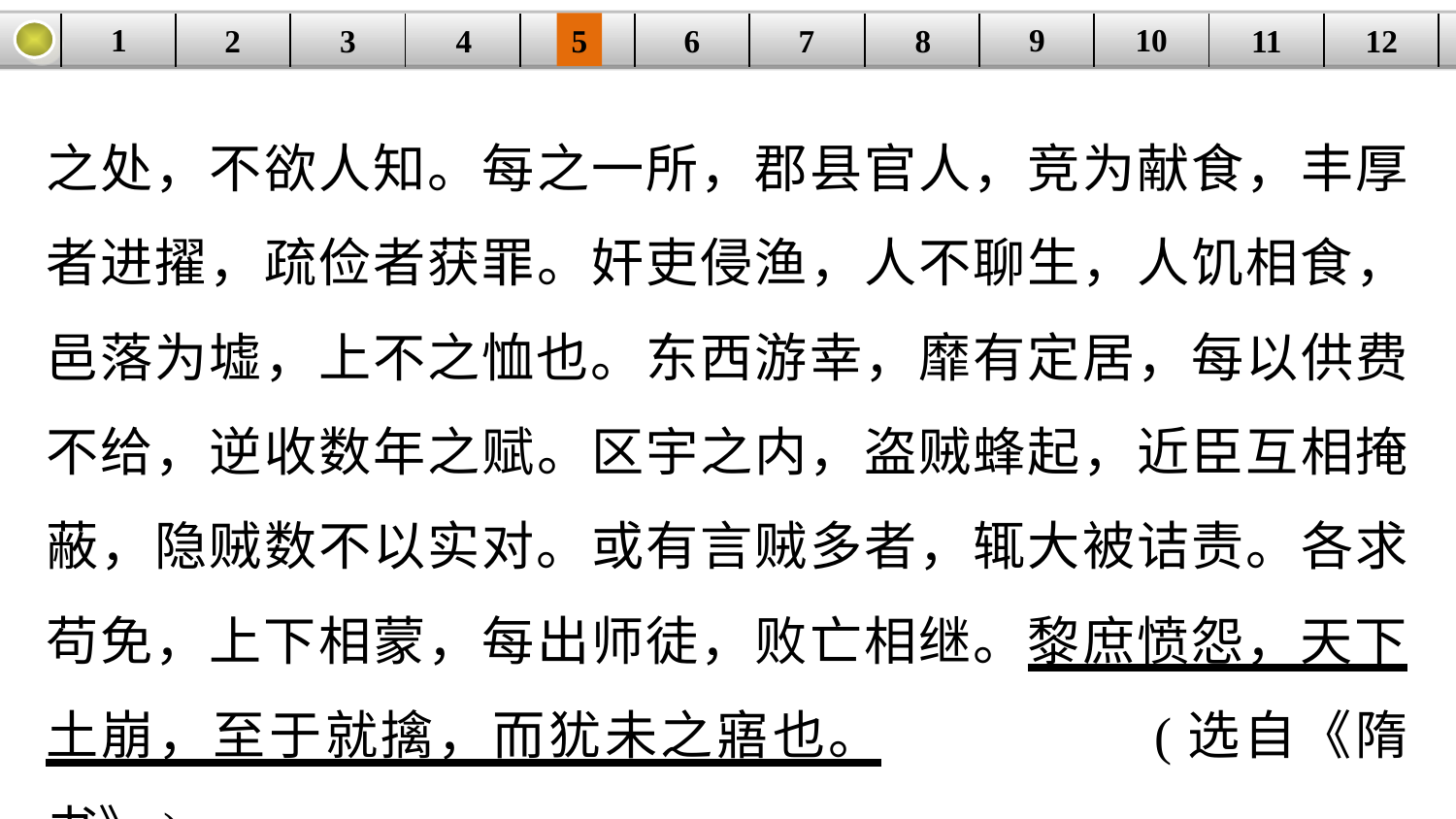

9
10
1
3
4
5
6
8
11
2
12
|  |  |  |  |  |  |  |  |  |  |  |  |
| --- | --- | --- | --- | --- | --- | --- | --- | --- | --- | --- | --- |
7

之处，不欲人知。每之一所，郡县官人，竞为献食，丰厚者进擢，疏俭者获罪。奸吏侵渔，人不聊生，人饥相食，邑落为墟，上不之恤也。东西游幸，靡有定居，每以供费不给，逆收数年之赋。区宇之内，盗贼蜂起，近臣互相掩蔽，隐贼数不以实对。或有言贼多者，辄大被诘责。各求苟免，上下相蒙，每出师徒，败亡相继。黎庶愤怨，天下土崩，至于就擒，而犹未之寤也。                 (选自《隋书》)